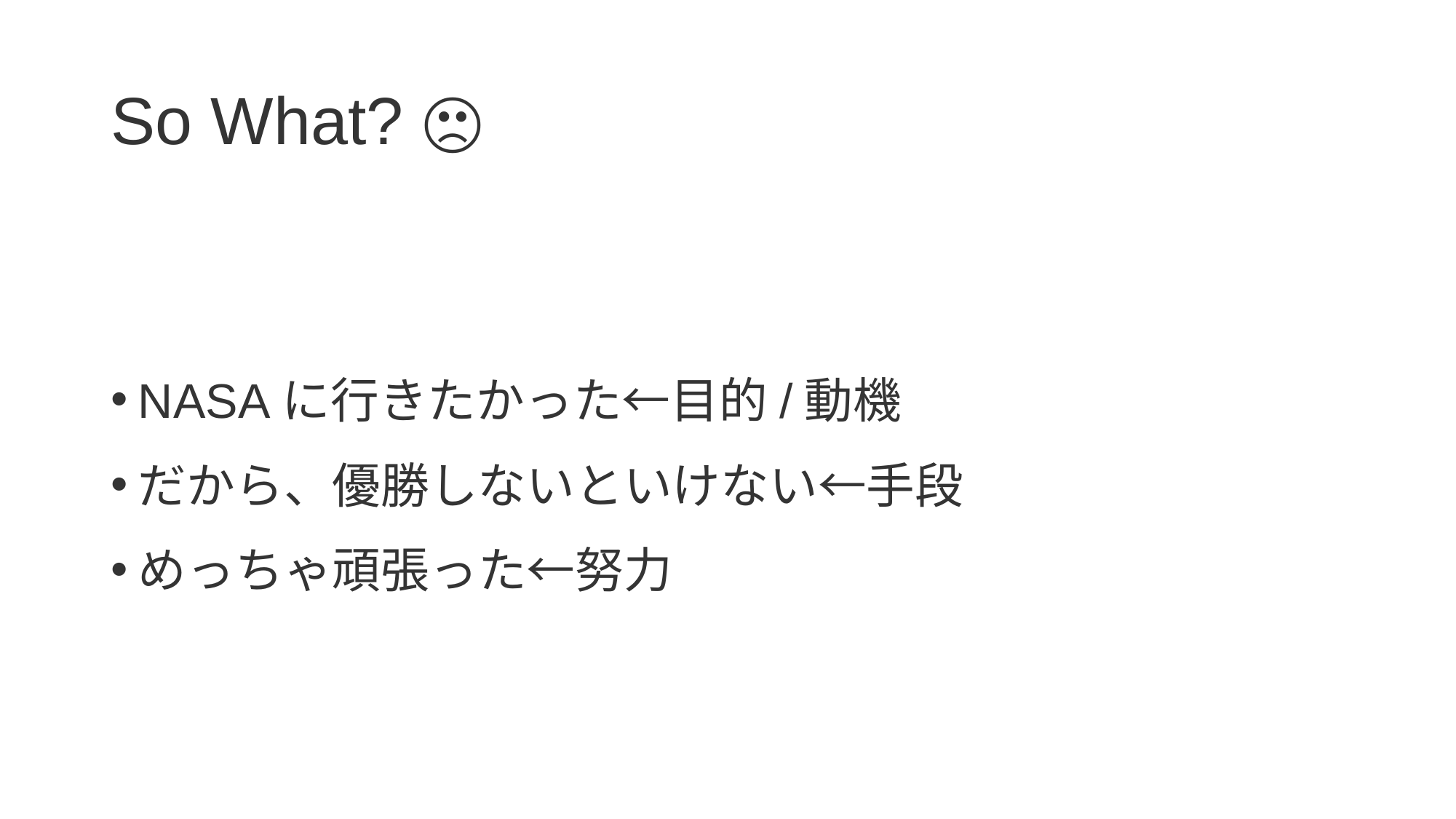

# So What? 🙁
NASAに行きたかった←目的/動機
だから、優勝しないといけない←手段
めっちゃ頑張った←努力